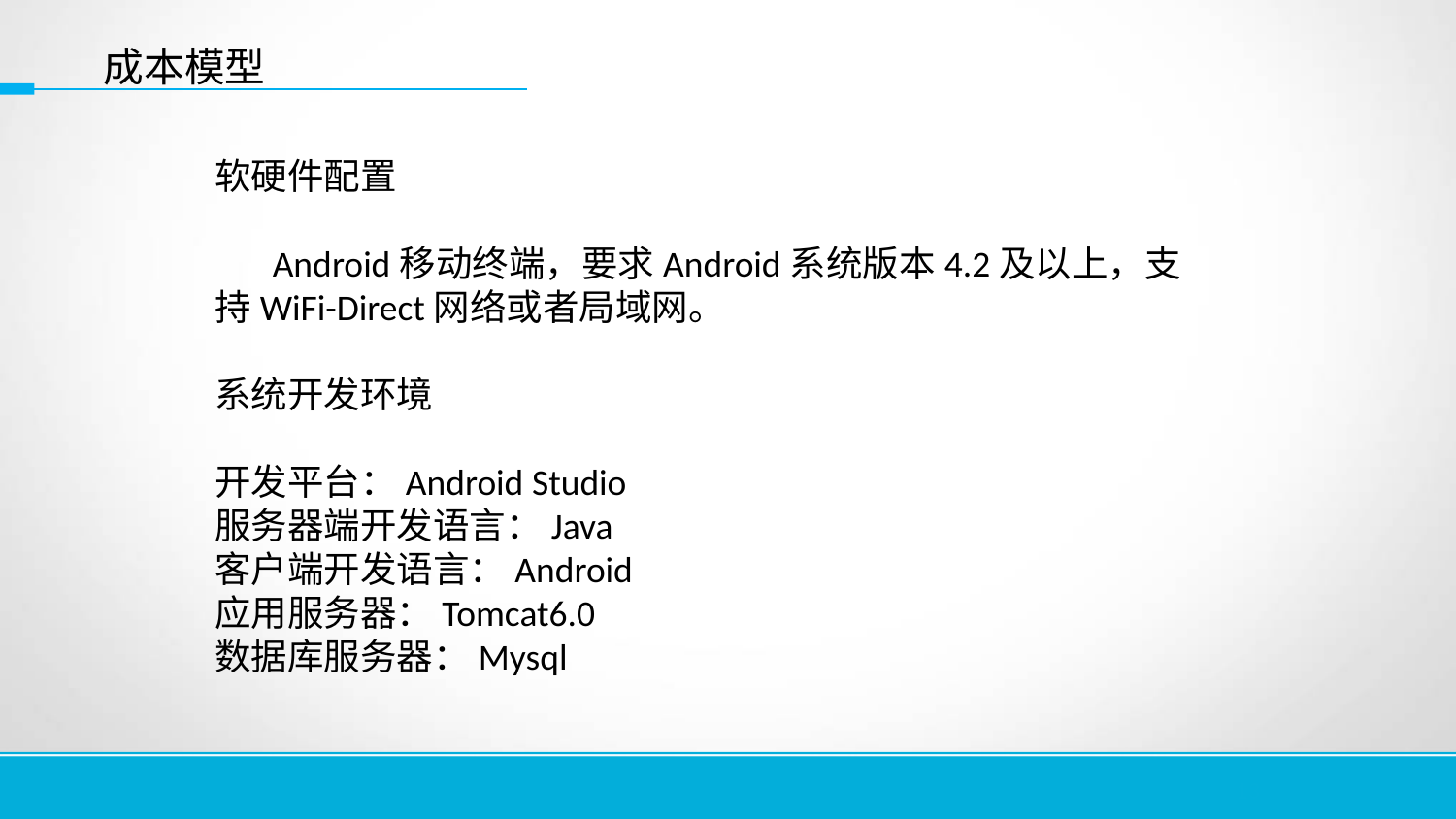

成本模型

软硬件配置

       Android移动终端，要求Android系统版本4.2及以上，支持WiFi-Direct网络或者局域网。

系统开发环境

开发平台：Android Studio
服务器端开发语言：Java
客户端开发语言：Android
应用服务器：Tomcat6.0
数据库服务器：Mysql
13